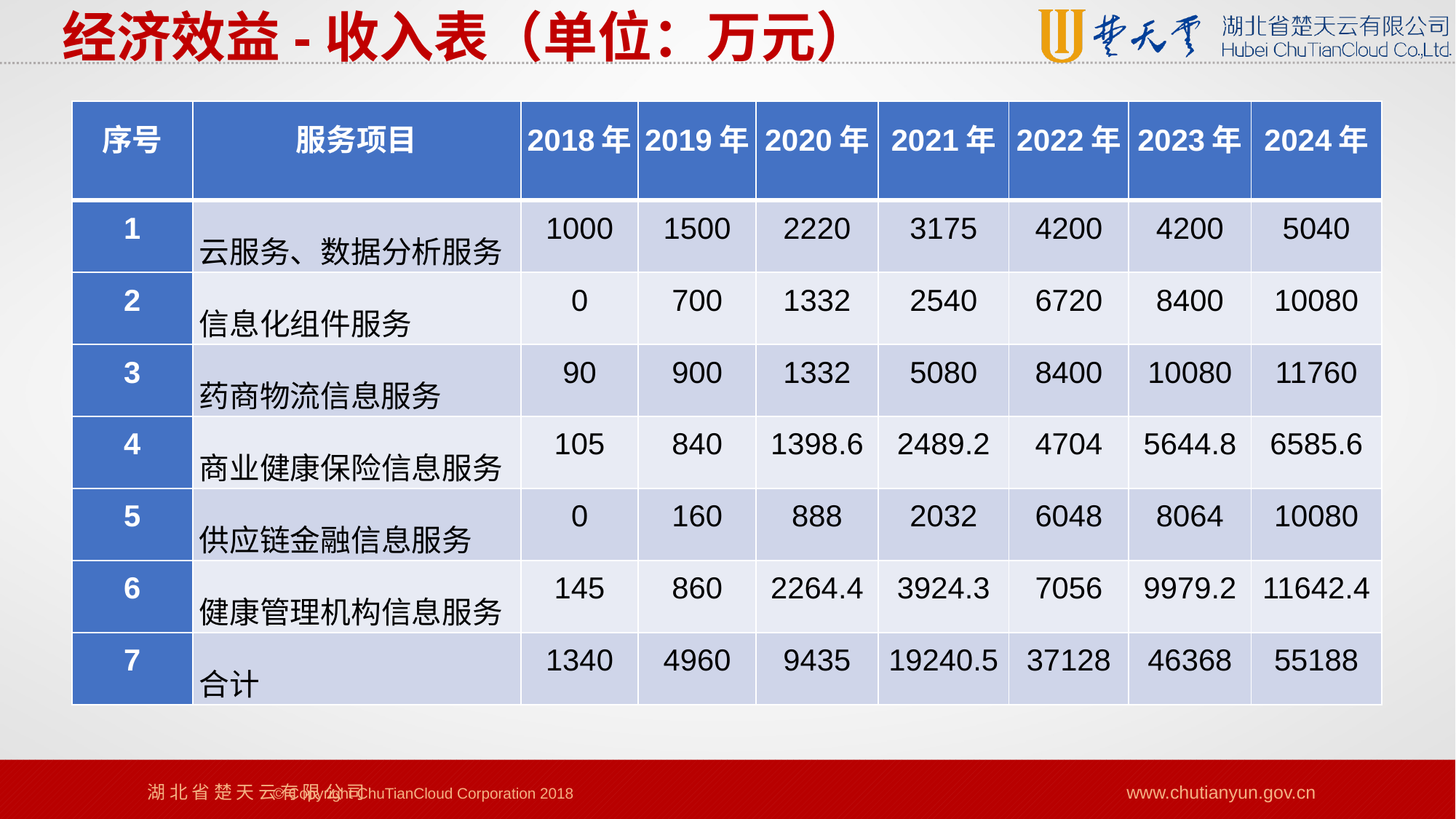

经济效益-收入表（单位：万元）
| 序号 | 服务项目 | 2018年 | 2019年 | 2020年 | 2021年 | 2022年 | 2023年 | 2024年 |
| --- | --- | --- | --- | --- | --- | --- | --- | --- |
| 1 | 云服务、数据分析服务 | 1000 | 1500 | 2220 | 3175 | 4200 | 4200 | 5040 |
| 2 | 信息化组件服务 | 0 | 700 | 1332 | 2540 | 6720 | 8400 | 10080 |
| 3 | 药商物流信息服务 | 90 | 900 | 1332 | 5080 | 8400 | 10080 | 11760 |
| 4 | 商业健康保险信息服务 | 105 | 840 | 1398.6 | 2489.2 | 4704 | 5644.8 | 6585.6 |
| 5 | 供应链金融信息服务 | 0 | 160 | 888 | 2032 | 6048 | 8064 | 10080 |
| 6 | 健康管理机构信息服务 | 145 | 860 | 2264.4 | 3924.3 | 7056 | 9979.2 | 11642.4 |
| 7 | 合计 | 1340 | 4960 | 9435 | 19240.5 | 37128 | 46368 | 55188 |